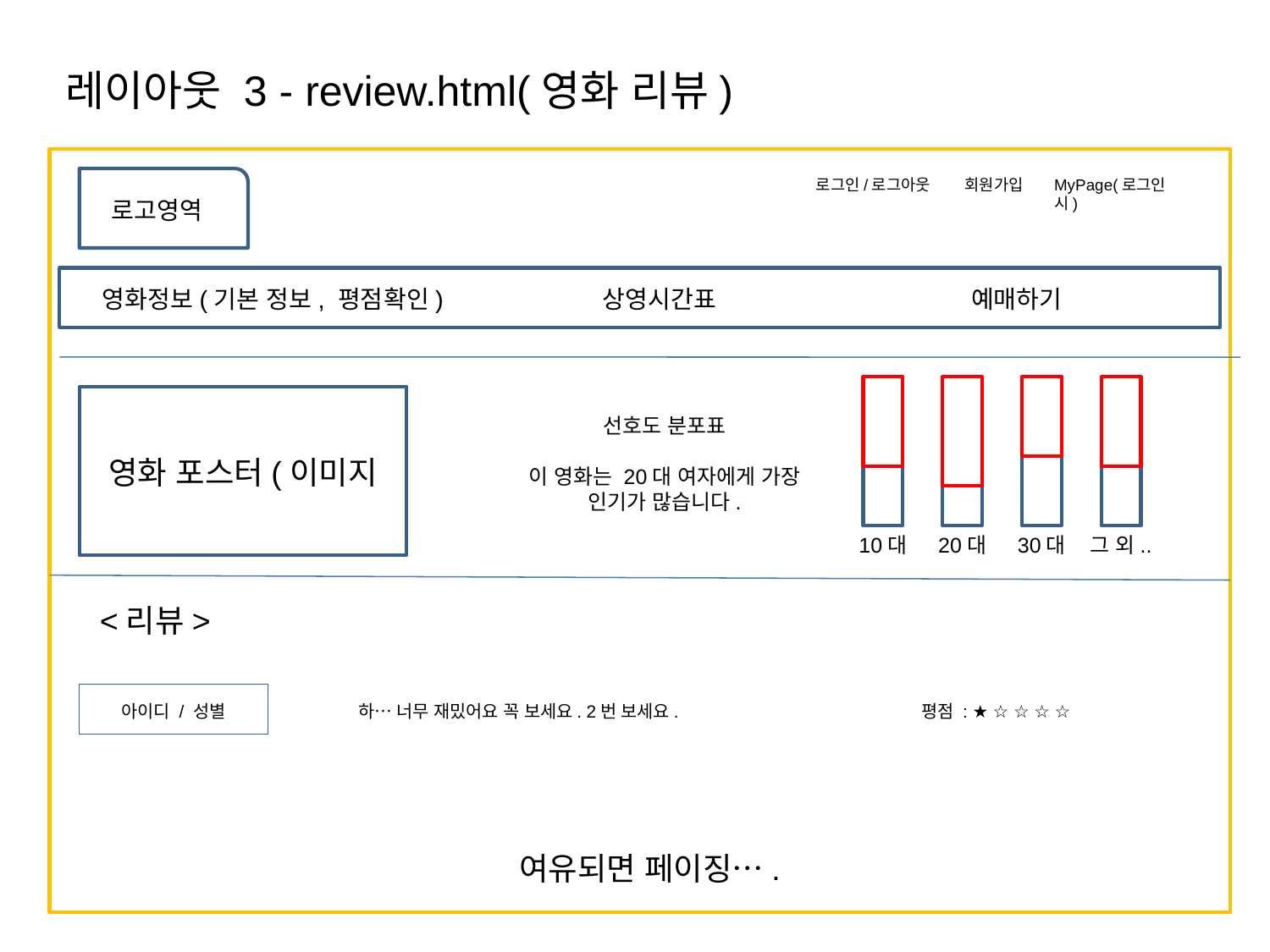

# 레이아웃 3 - review.html(영화 리뷰)

로고영역
로그인/로그아웃
회원가입
MyPage(로그인시)

영화정보(기본 정보, 평점확인)
상영시간표
예매하기

10대
20대
30대
그 외..

선호도 분포표

이 영화는 20대 여자에게 가장 인기가 많습니다.
영화 포스터(이미지
  <리뷰>

아이디 / 성별
     하… 너무 재밌어요 꼭 보세요. 2번 보세요.                                                 평점 : ★ ☆ ☆ ☆ ☆
여유되면 페이징….